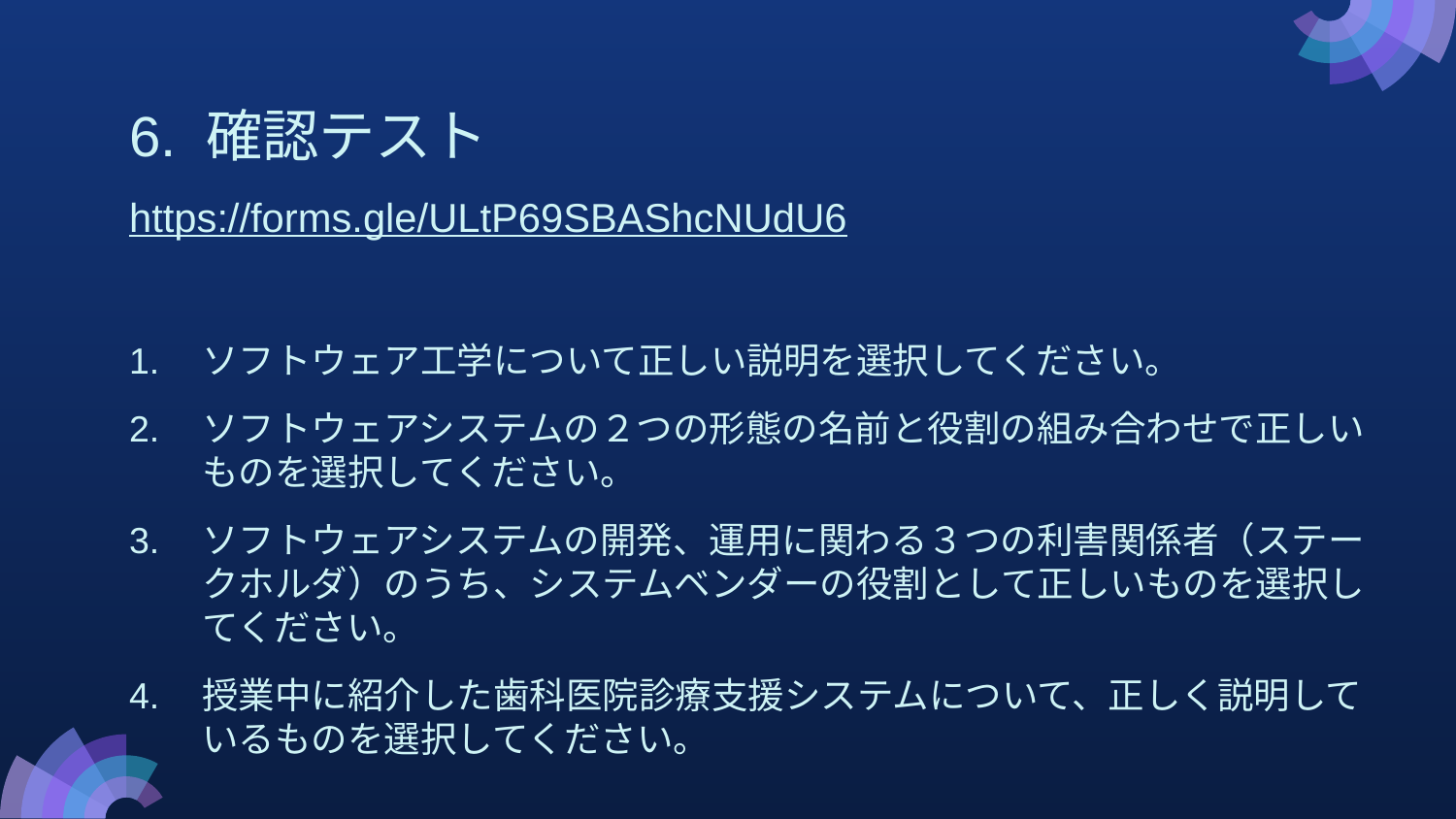

# 6. 確認テスト
https://forms.gle/ULtP69SBAShcNUdU6

ソフトウェア工学について正しい説明を選択してください。
ソフトウェアシステムの２つの形態の名前と役割の組み合わせで正しいものを選択してください。
ソフトウェアシステムの開発、運用に関わる３つの利害関係者（ステークホルダ）のうち、システムベンダーの役割として正しいものを選択してください。
授業中に紹介した歯科医院診療支援システムについて、正しく説明しているものを選択してください。